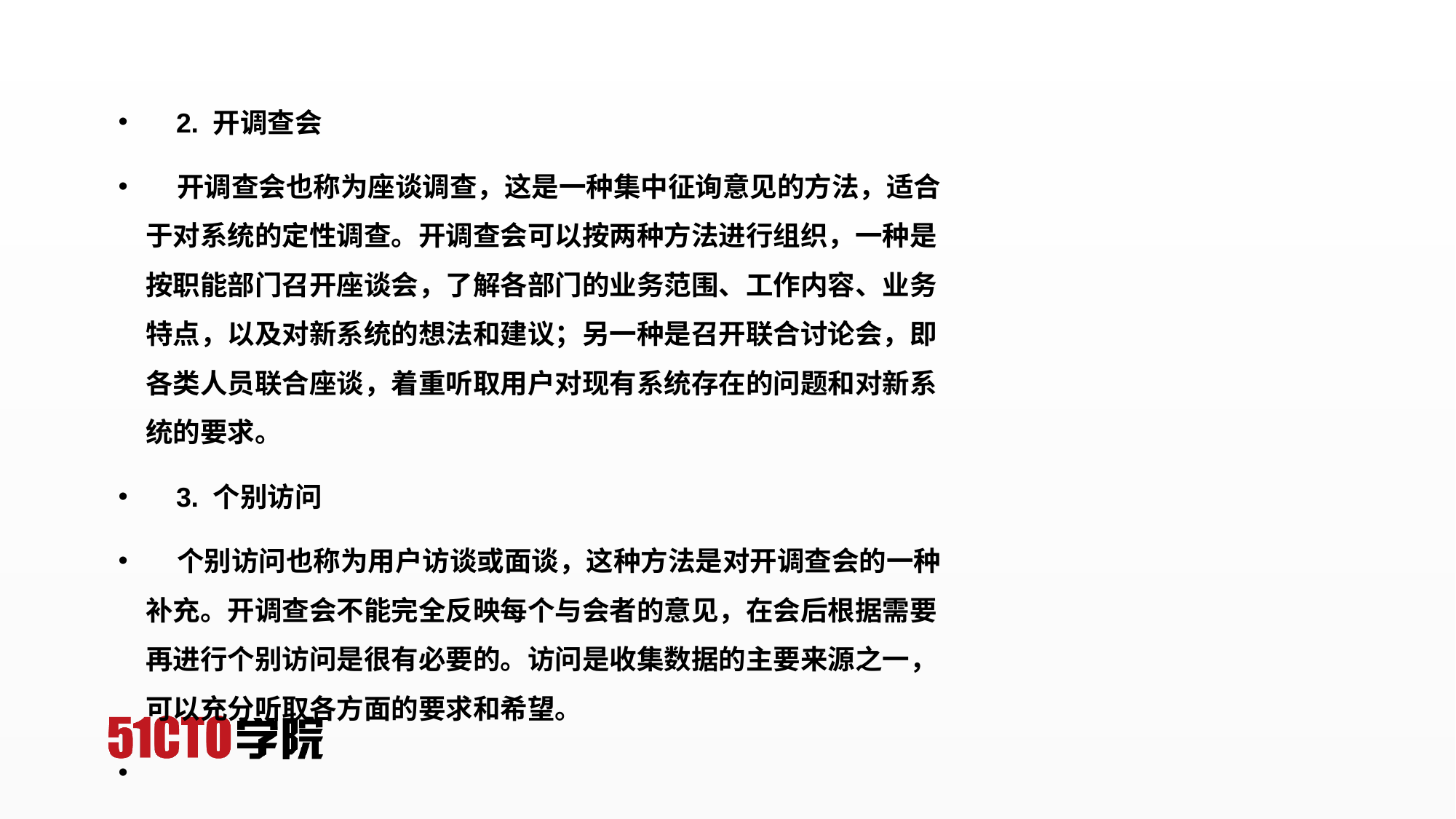

2. 开调查会
    开调查会也称为座谈调查，这是一种集中征询意见的方法，适合于对系统的定性调查。开调查会可以按两种方法进行组织，一种是按职能部门召开座谈会，了解各部门的业务范围、工作内容、业务特点，以及对新系统的想法和建议；另一种是召开联合讨论会，即各类人员联合座谈，着重听取用户对现有系统存在的问题和对新系统的要求。
    3. 个别访问
    个别访问也称为用户访谈或面谈，这种方法是对开调查会的一种补充。开调查会不能完全反映每个与会者的意见，在会后根据需要再进行个别访问是很有必要的。访问是收集数据的主要来源之一，可以充分听取各方面的要求和希望。